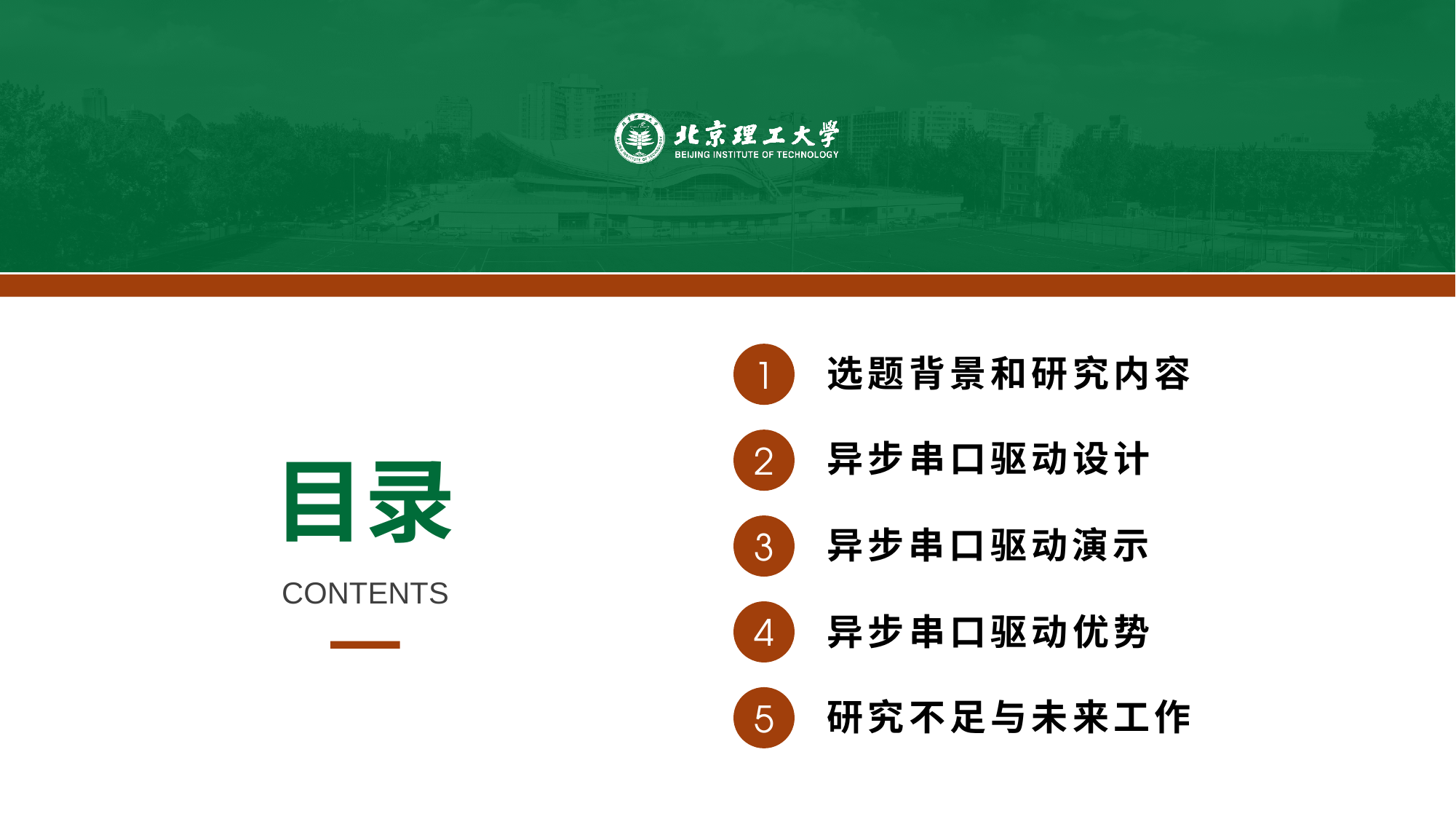

1
选题背景和研究内容
2
异步串口驱动设计
目录
3
异步串口驱动演示
CONTENTS
4
异步串口驱动优势

5
研究不足与未来工作